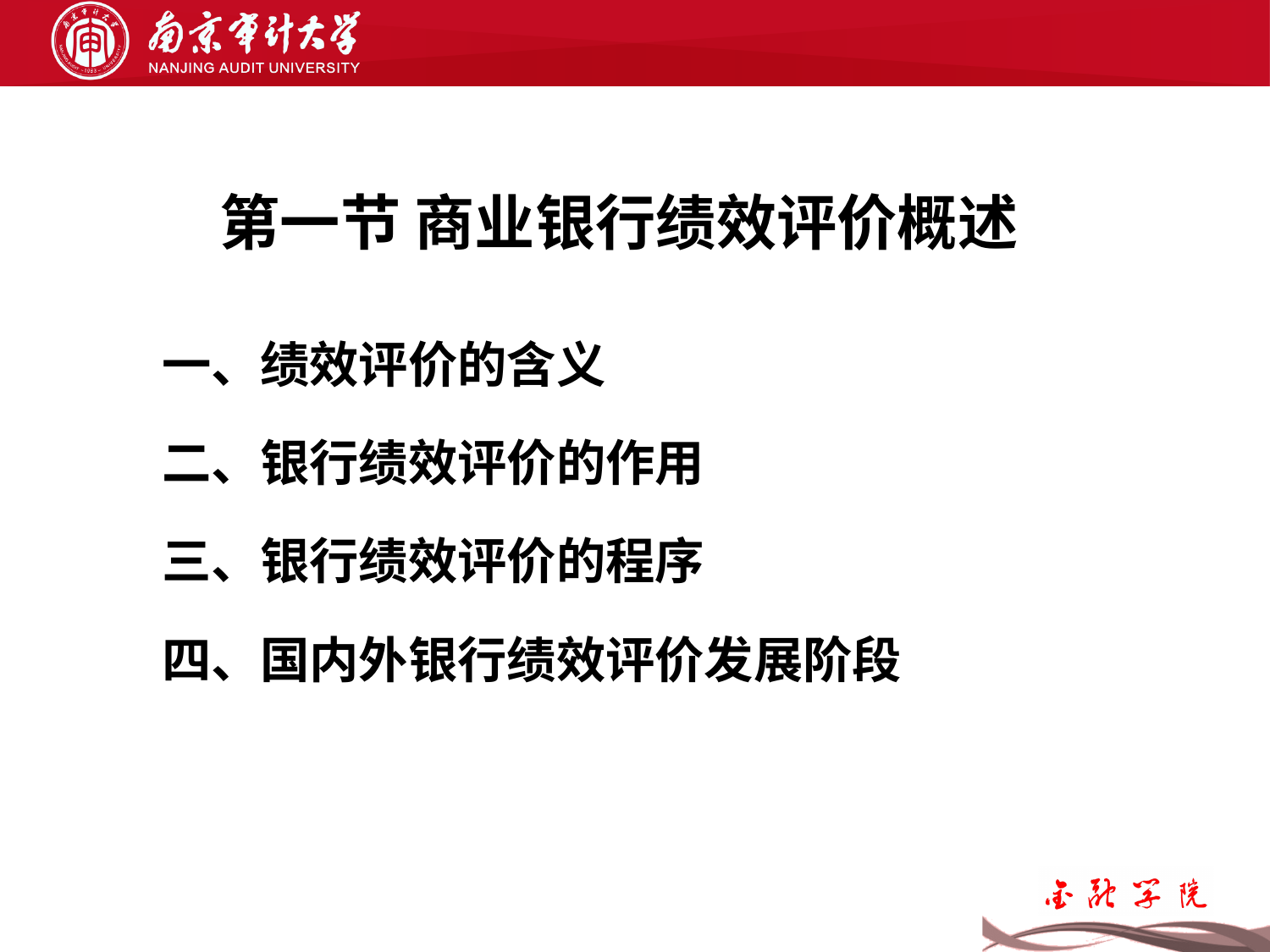

# 第一节 商业银行绩效评价概述
一、绩效评价的含义
二、银行绩效评价的作用
三、银行绩效评价的程序
四、国内外银行绩效评价发展阶段